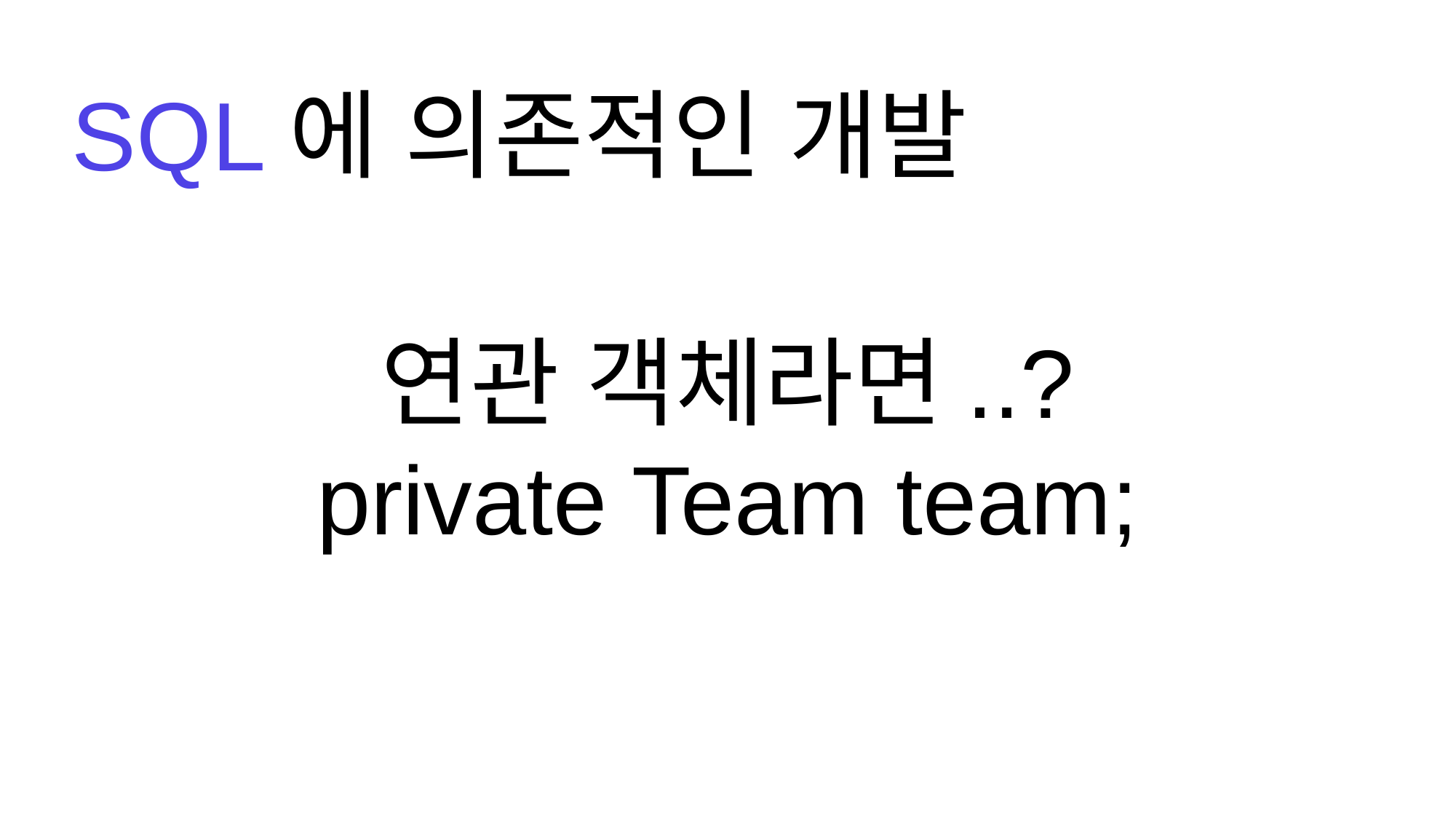

SQL에 의존적인 개발
연관 객체라면..?
private Team team;